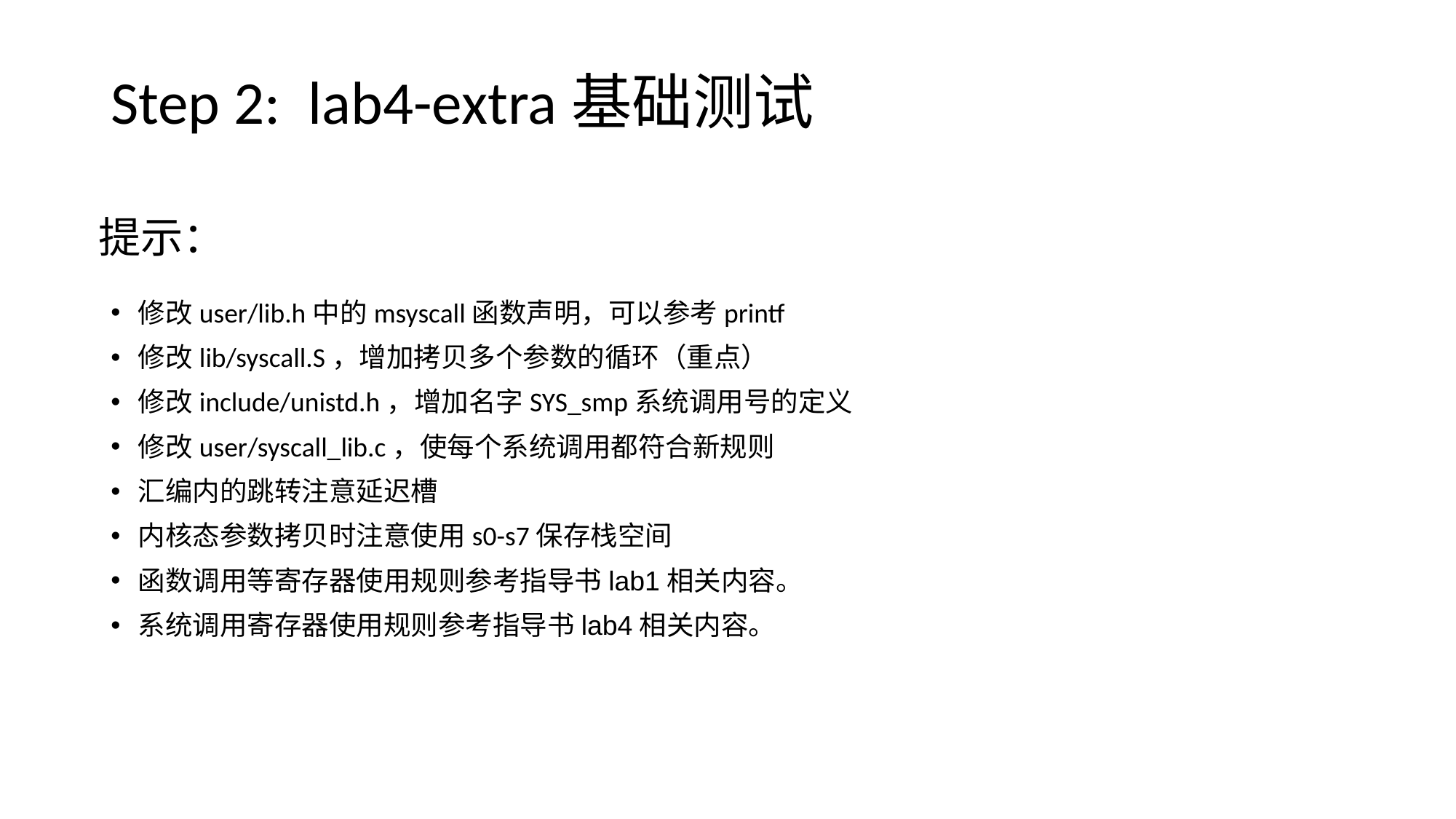

Step 2:  lab4-extra基础测试
# 提示：
修改user/lib.h中的msyscall函数声明，可以参考printf
修改lib/syscall.S，增加拷贝多个参数的循环（重点）
修改include/unistd.h，增加名字SYS_smp系统调用号的定义
修改user/syscall_lib.c，使每个系统调用都符合新规则
汇编内的跳转注意延迟槽
内核态参数拷贝时注意使用s0-s7保存栈空间
函数调用等寄存器使用规则参考指导书lab1相关内容。
系统调用寄存器使用规则参考指导书lab4相关内容。